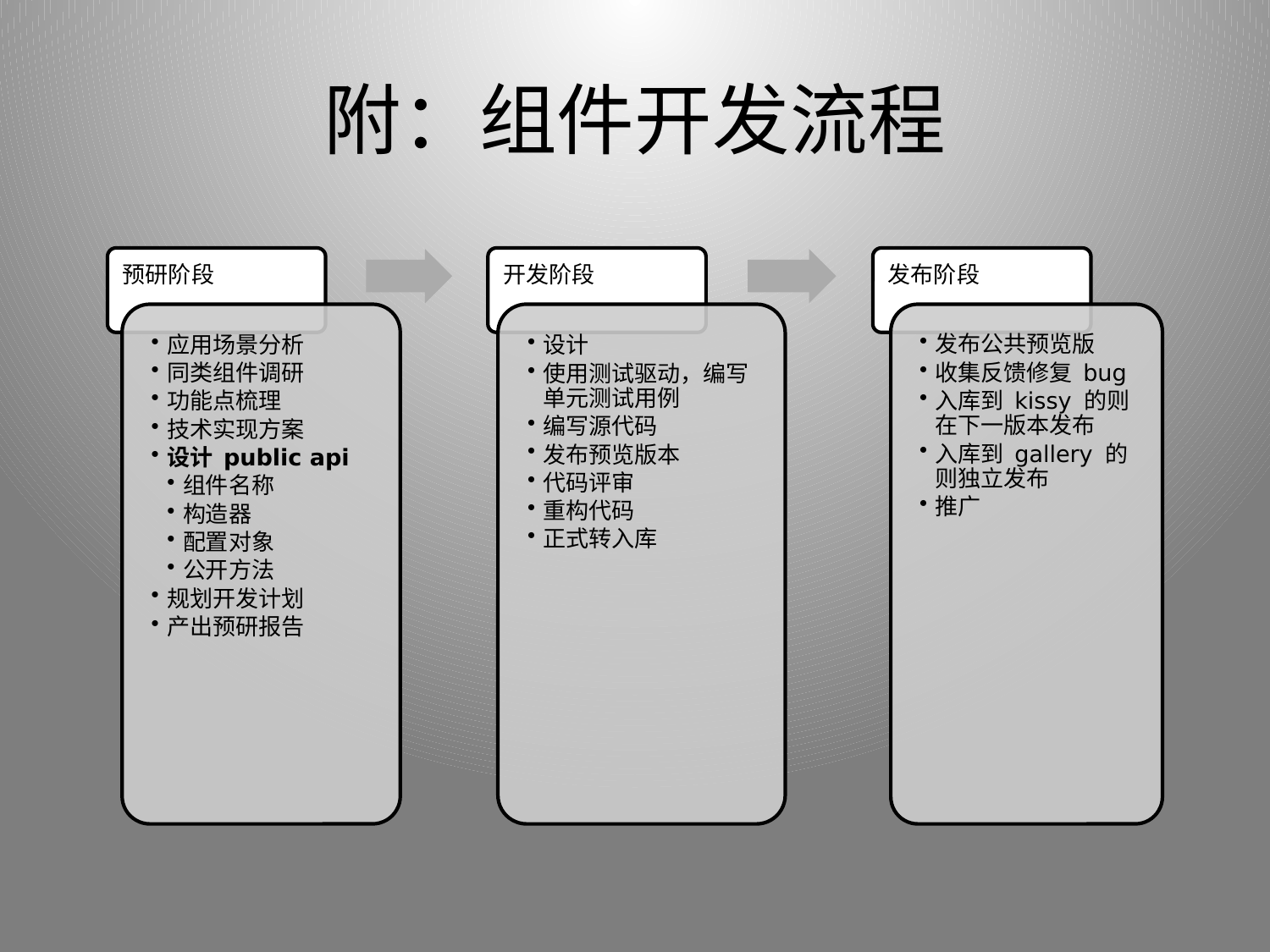

# 附：组件开发流程
预研阶段
应用场景分析
同类组件调研
功能点梳理
技术实现方案
设计 public api
组件名称
构造器
配置对象
公开方法
规划开发计划
产出预研报告

开发阶段
设计
使用测试驱动，编写单元测试用例
编写源代码
发布预览版本
代码评审
重构代码
正式转入库

发布阶段
发布公共预览版
收集反馈修复 bug
入库到 kissy 的则在下一版本发布
入库到 gallery 的则独立发布
推广